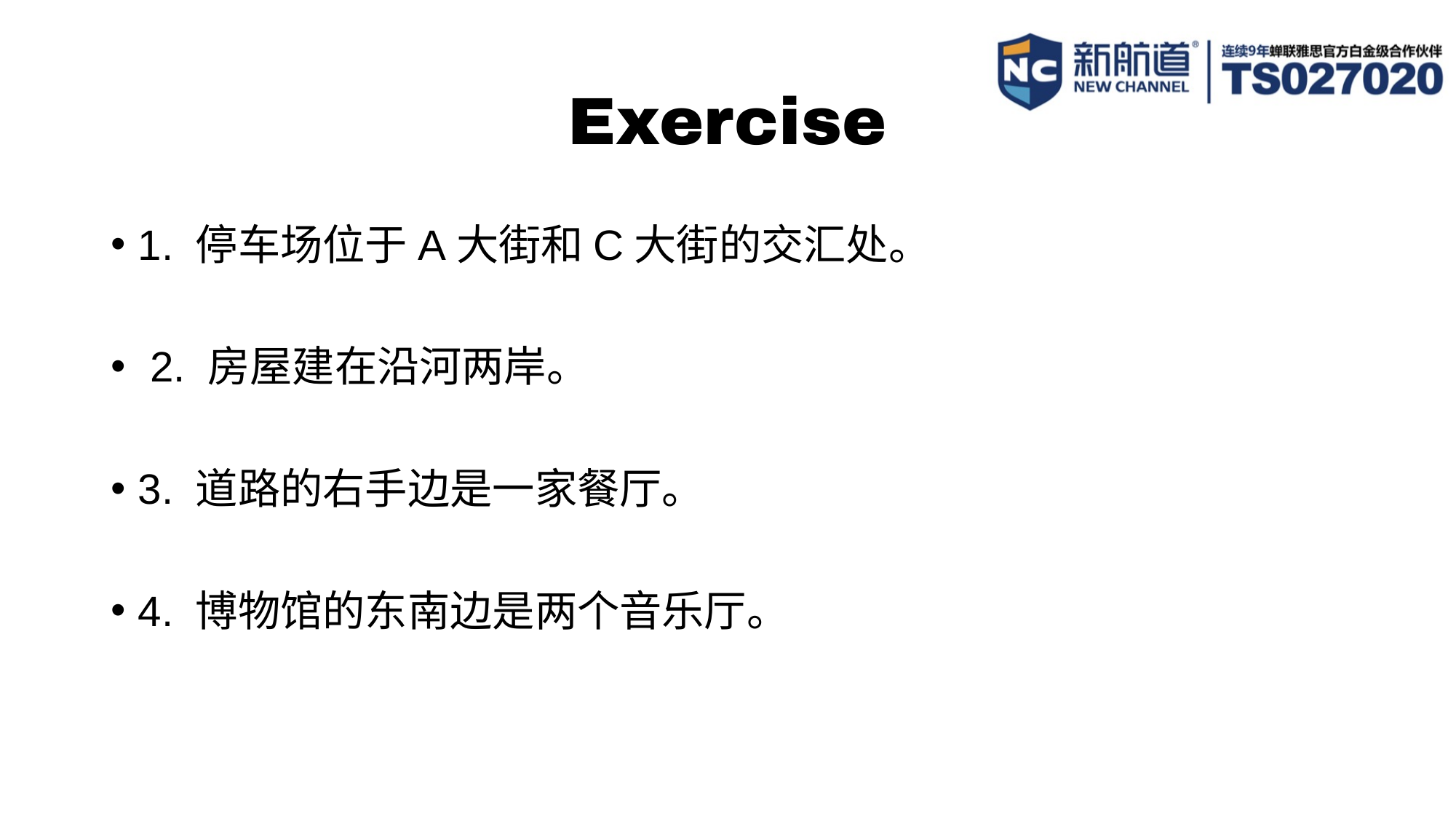

# Exercise
1. 停车场位于A大街和C大街的交汇处。

 2. 房屋建在沿河两岸。

3. 道路的右手边是一家餐厅。

4. 博物馆的东南边是两个音乐厅。